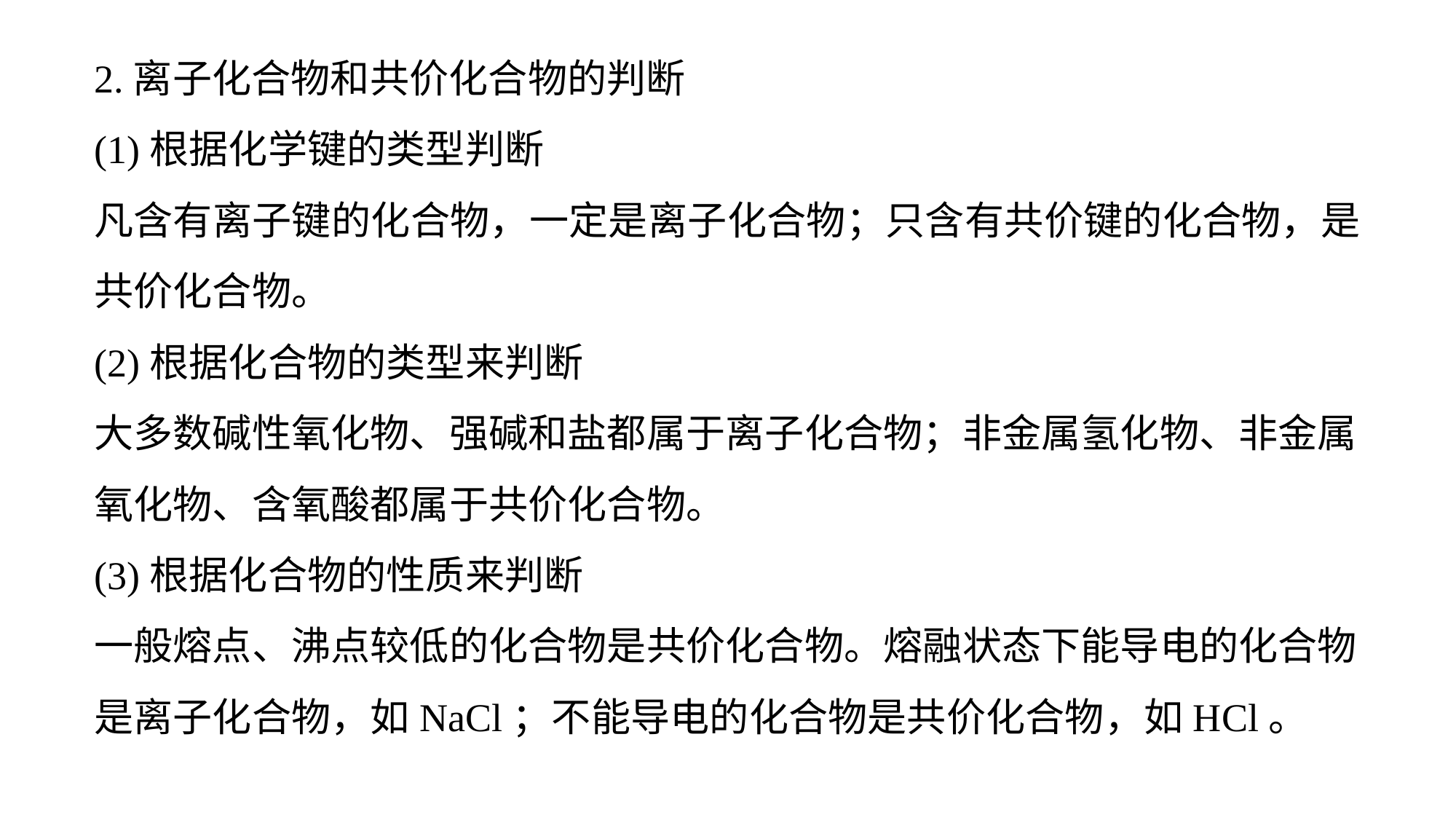

2.离子化合物和共价化合物的判断
(1)根据化学键的类型判断
凡含有离子键的化合物，一定是离子化合物；只含有共价键的化合物，是共价化合物。
(2)根据化合物的类型来判断
大多数碱性氧化物、强碱和盐都属于离子化合物；非金属氢化物、非金属氧化物、含氧酸都属于共价化合物。
(3)根据化合物的性质来判断
一般熔点、沸点较低的化合物是共价化合物。熔融状态下能导电的化合物是离子化合物，如NaCl；不能导电的化合物是共价化合物，如HCl。